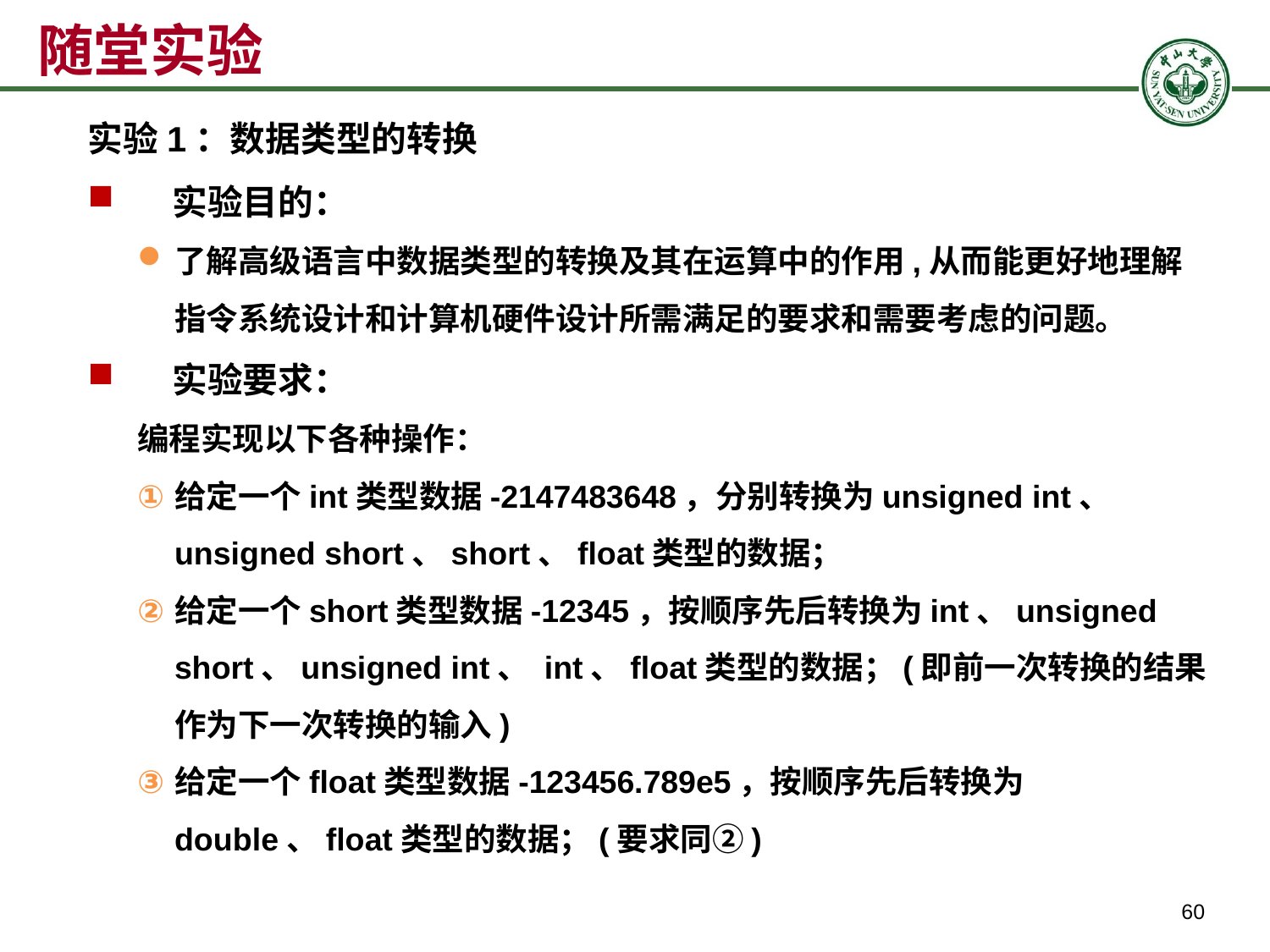

# 随堂实验
实验1：数据类型的转换
实验目的：
了解高级语言中数据类型的转换及其在运算中的作用,从而能更好地理解指令系统设计和计算机硬件设计所需满足的要求和需要考虑的问题。
实验要求：
编程实现以下各种操作：
给定一个int类型数据-2147483648，分别转换为unsigned int、 unsigned short、short、float类型的数据；
给定一个short类型数据-12345，按顺序先后转换为int、unsigned short、unsigned int、 int、float类型的数据；(即前一次转换的结果作为下一次转换的输入)
给定一个float类型数据-123456.789e5，按顺序先后转换为double、float类型的数据；(要求同②)